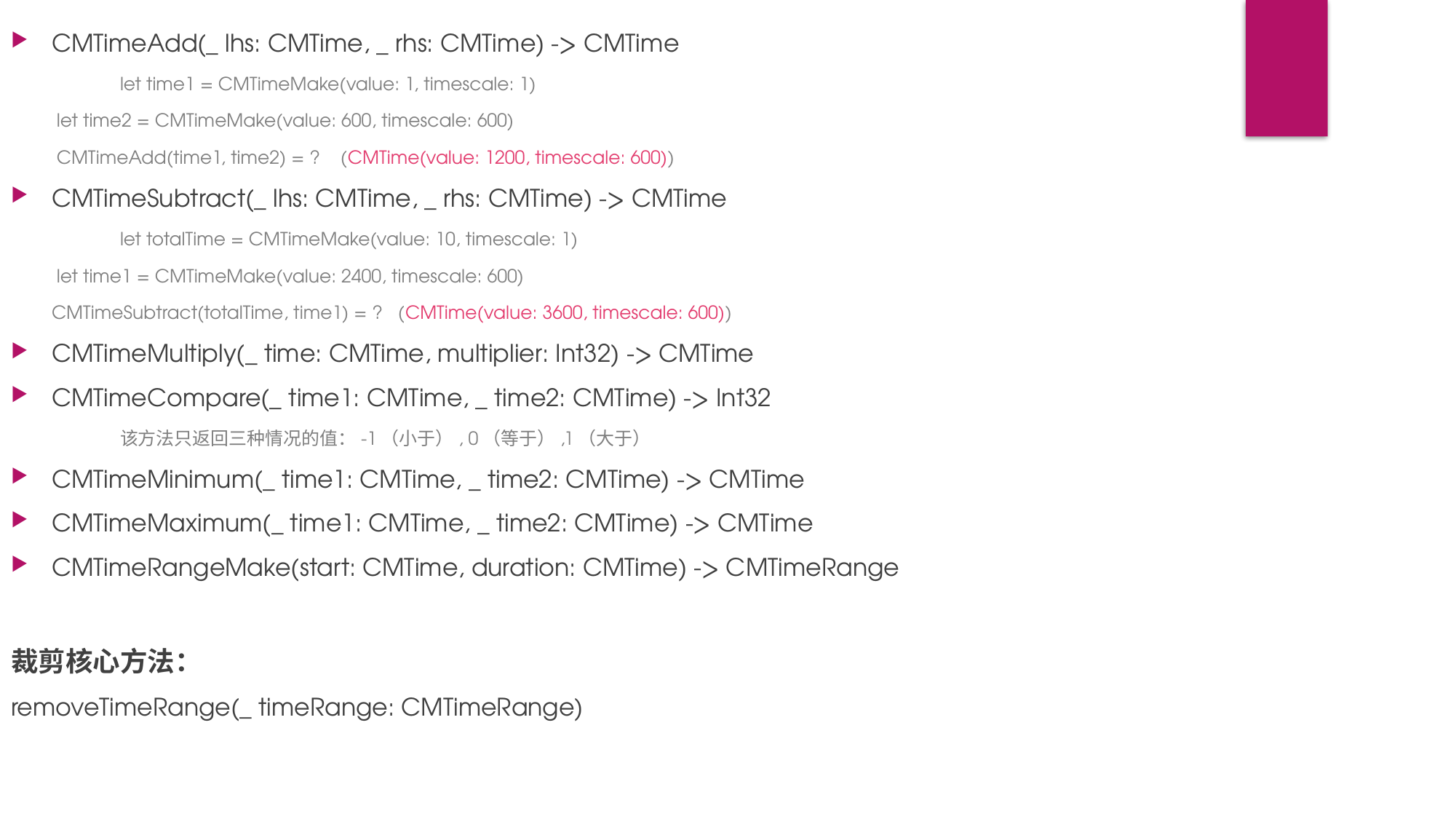

CMTimeAdd(_ lhs: CMTime, _ rhs: CMTime) -> CMTime
	let time1 = CMTimeMake(value: 1, timescale: 1)
         let time2 = CMTimeMake(value: 600, timescale: 600)
         CMTimeAdd(time1, time2) = ?    (CMTime(value: 1200, timescale: 600))
CMTimeSubtract(_ lhs: CMTime, _ rhs: CMTime) -> CMTime
	let totalTime = CMTimeMake(value: 10, timescale: 1)
         let time1 = CMTimeMake(value: 2400, timescale: 600)
        CMTimeSubtract(totalTime, time1) = ?   (CMTime(value: 3600, timescale: 600))
CMTimeMultiply(_ time: CMTime, multiplier: Int32) -> CMTime
CMTimeCompare(_ time1: CMTime, _ time2: CMTime) -> Int32
	该方法只返回三种情况的值：-1（小于）, 0（等于）,1（大于）
CMTimeMinimum(_ time1: CMTime, _ time2: CMTime) -> CMTime
CMTimeMaximum(_ time1: CMTime, _ time2: CMTime) -> CMTime
CMTimeRangeMake(start: CMTime, duration: CMTime) -> CMTimeRange

裁剪核心方法：
removeTimeRange(_ timeRange: CMTimeRange)